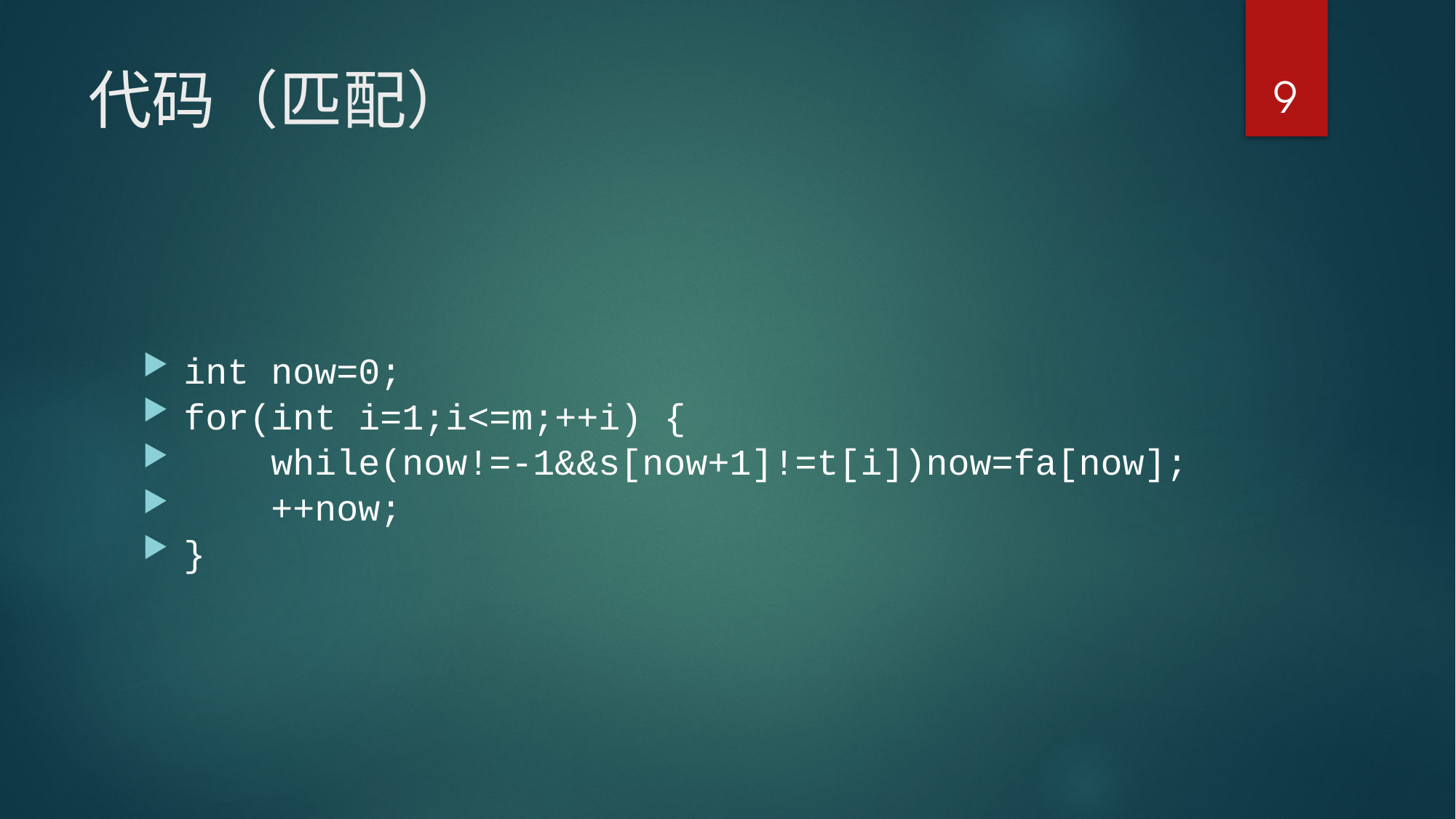

9
# 代码（匹配）
int now=0;
for(int i=1;i<=m;++i) {
    while(now!=-1&&s[now+1]!=t[i])now=fa[now];
    ++now;
}